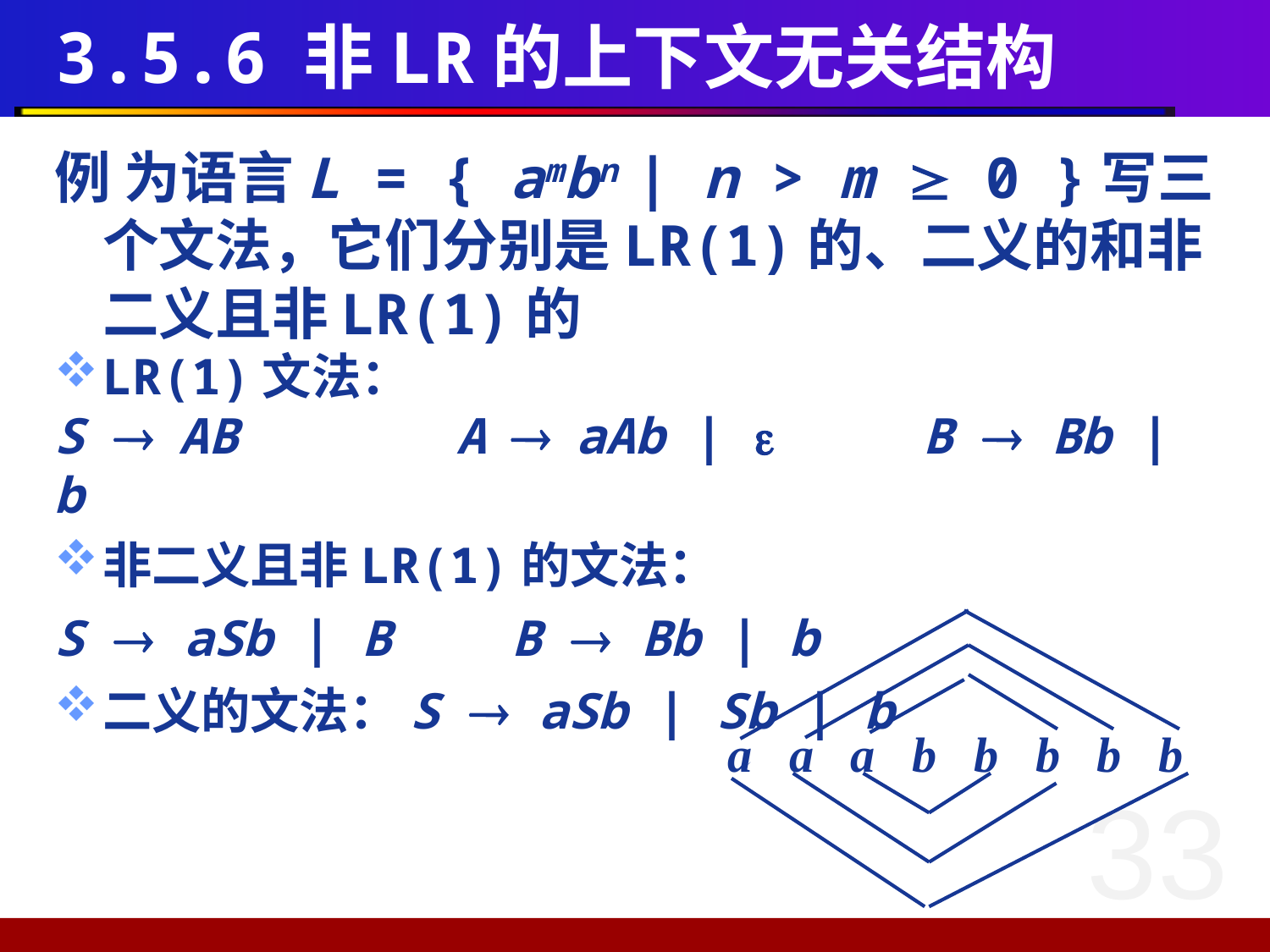

# 3.5.6 非LR的上下文无关结构
例 为语言L = { ambn | n > m ≥ 0 }写三个文法，它们分别是LR(1)的、二义的和非二义且非LR(1)的
LR(1)文法：
S → AB	     A → aAb | ε     B → Bb | b
非二义且非LR(1)的文法：
S → aSb | B 	  B → Bb | b
二义的文法：S → aSb | Sb | b

a   a   a   b   b   b   b   b

33